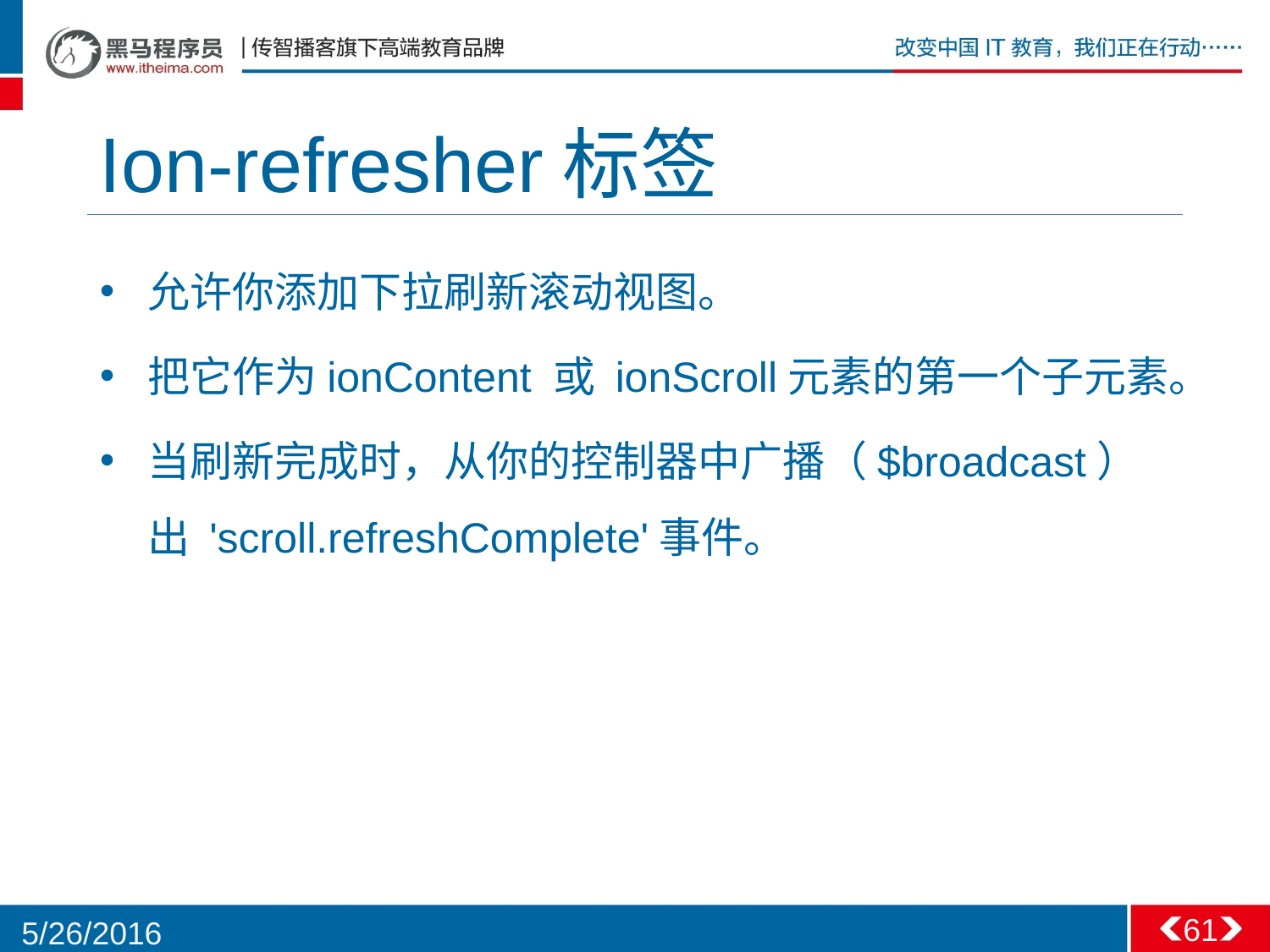

# Ion-refresher标签
允许你添加下拉刷新滚动视图。
把它作为ionContent 或 ionScroll元素的第一个子元素。
当刷新完成时，从你的控制器中广播（$broadcast）出 'scroll.refreshComplete'事件。
61

5/26/2016